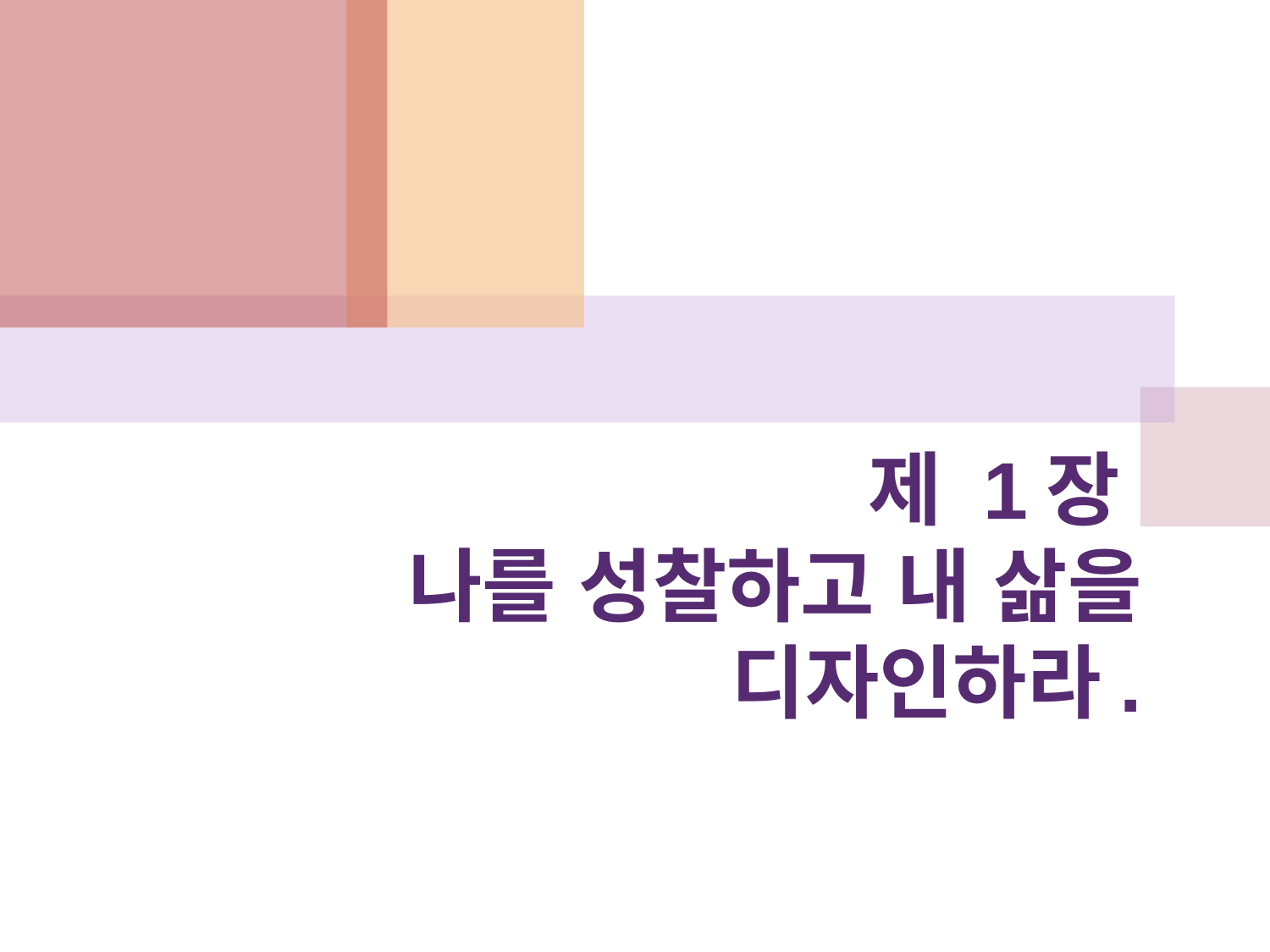

# 제 1장 나를 성찰하고 내 삶을 디자인하라.